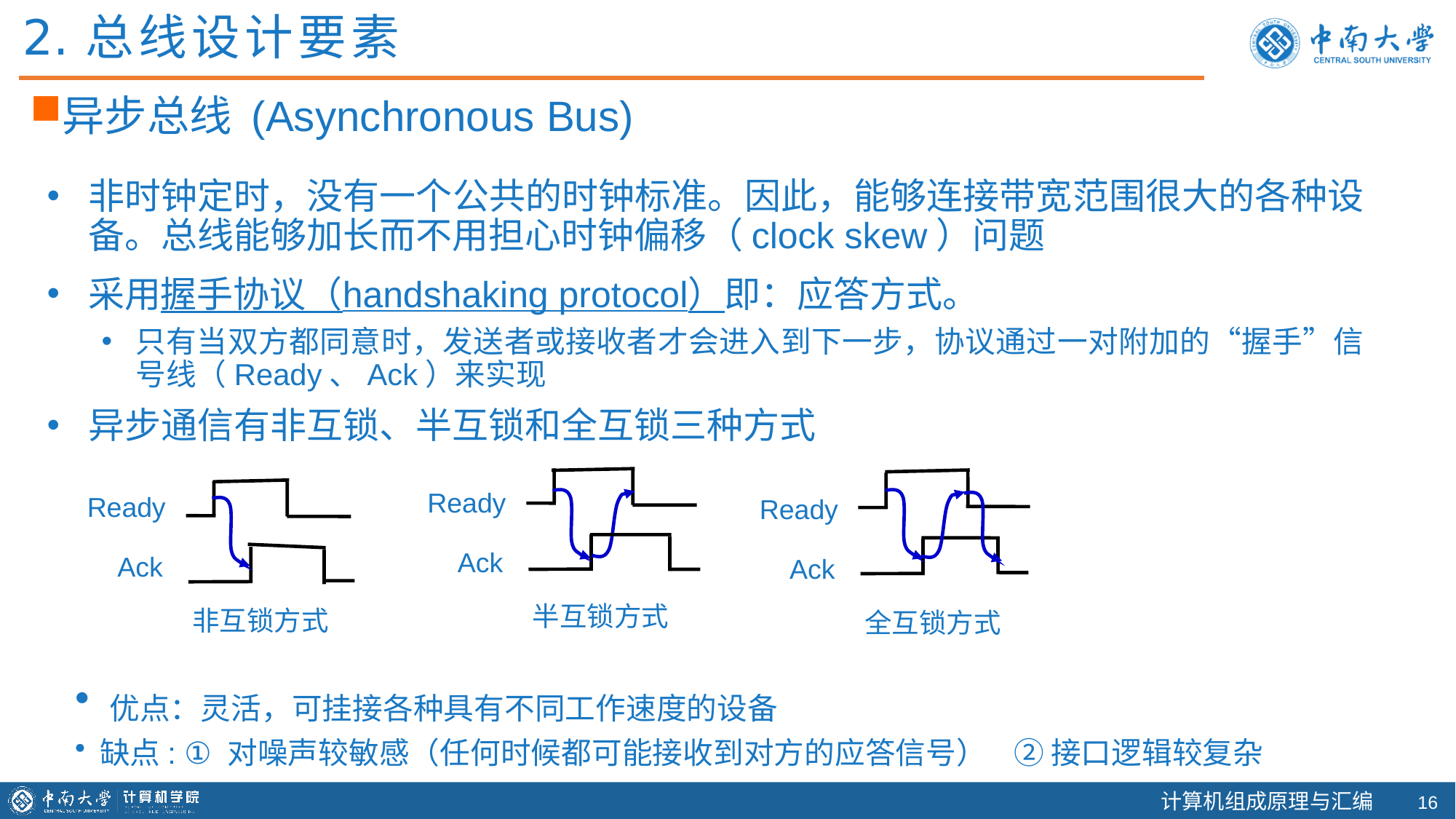

2.总线设计要素

异步总线 (Asynchronous Bus)
非时钟定时，没有一个公共的时钟标准。因此，能够连接带宽范围很大的各种设备。总线能够加长而不用担心时钟偏移（clock skew）问题
采用握手协议（handshaking protocol）即：应答方式。
只有当双方都同意时，发送者或接收者才会进入到下一步，协议通过一对附加的“握手”信号线（Ready、Ack）来实现
异步通信有非互锁、半互锁和全互锁三种方式

Ready

Ready
Ready

Ack
Ack

Ack

半互锁方式
非互锁方式
全互锁方式

 优点：灵活，可挂接各种具有不同工作速度的设备
 缺点: ① 对噪声较敏感（任何时候都可能接收到对方的应答信号）    ② 接口逻辑较复杂
16